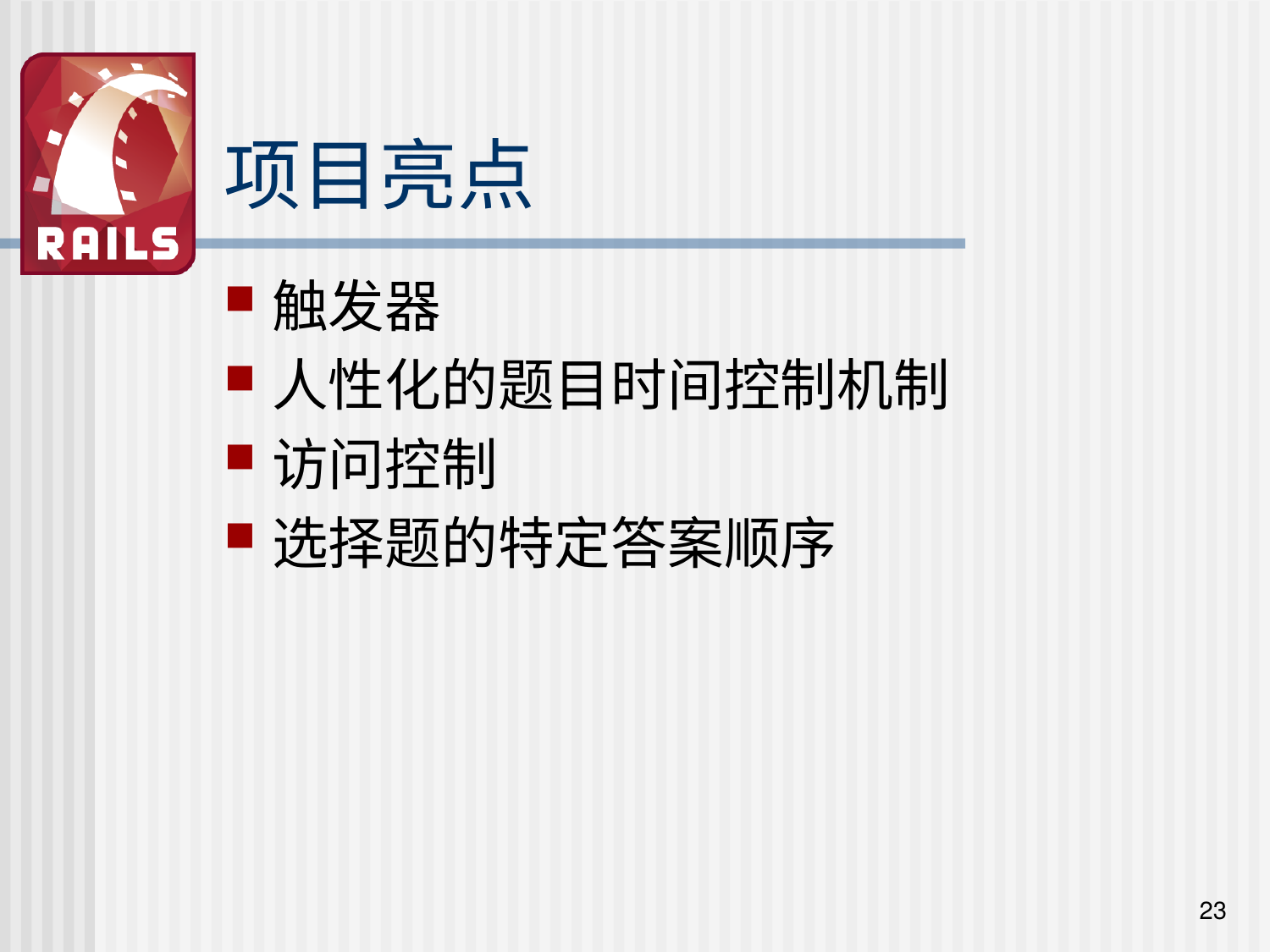

# 项目亮点
触发器
人性化的题目时间控制机制
访问控制
选择题的特定答案顺序
23